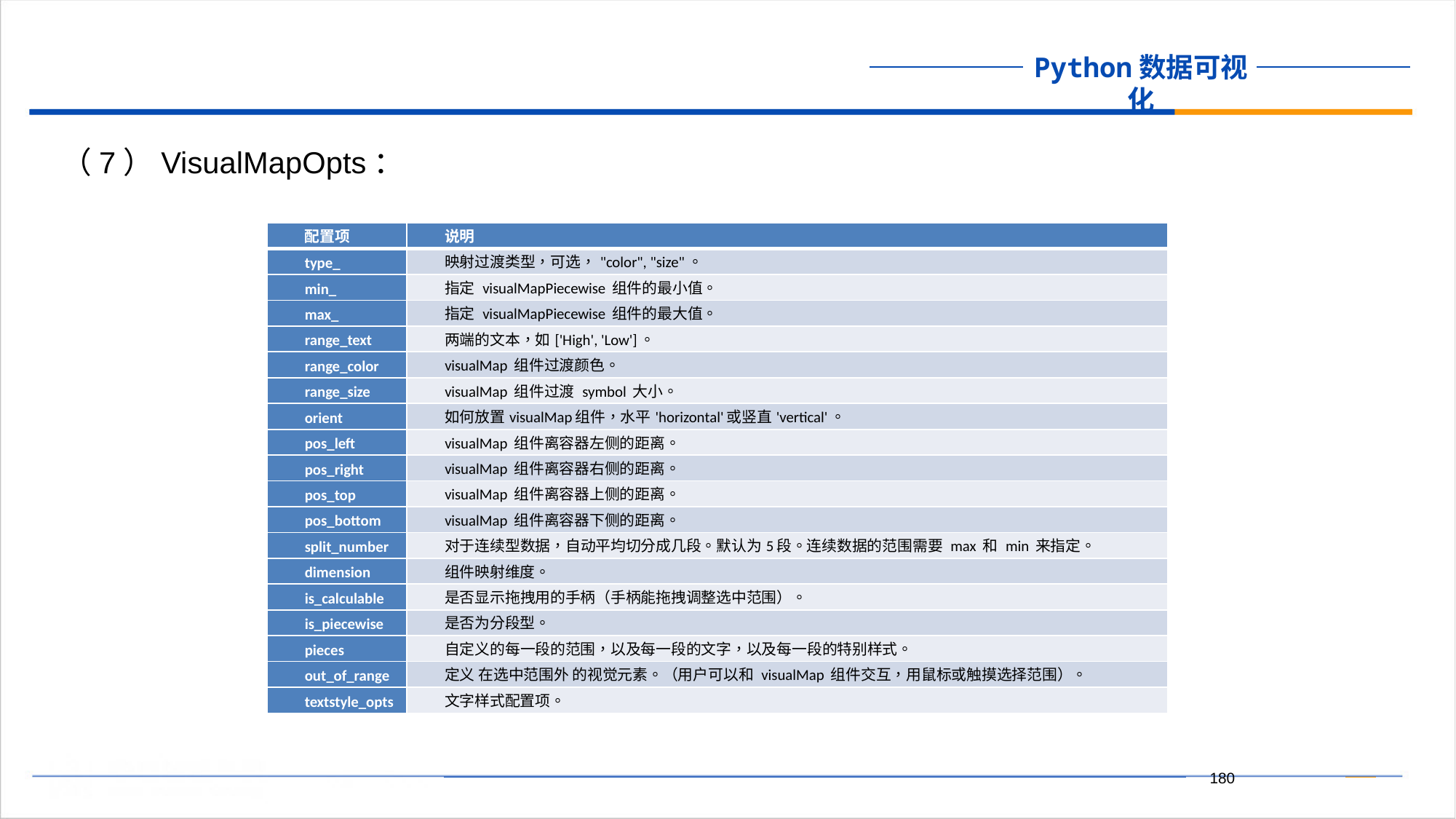

（7）VisualMapOpts：
| 配置项 | 说明 |
| --- | --- |
| type\_ | 映射过渡类型，可选，"color", "size"。 |
| min\_ | 指定 visualMapPiecewise 组件的最小值。 |
| max\_ | 指定 visualMapPiecewise 组件的最大值。 |
| range\_text | 两端的文本，如['High', 'Low']。 |
| range\_color | visualMap 组件过渡颜色。 |
| range\_size | visualMap 组件过渡 symbol 大小。 |
| orient | 如何放置visualMap组件，水平'horizontal'或竖直'vertical'。 |
| pos\_left | visualMap 组件离容器左侧的距离。 |
| pos\_right | visualMap 组件离容器右侧的距离。 |
| pos\_top | visualMap 组件离容器上侧的距离。 |
| pos\_bottom | visualMap 组件离容器下侧的距离。 |
| split\_number | 对于连续型数据，自动平均切分成几段。默认为5段。连续数据的范围需要 max 和 min 来指定。 |
| dimension | 组件映射维度。 |
| is\_calculable | 是否显示拖拽用的手柄（手柄能拖拽调整选中范围）。 |
| is\_piecewise | 是否为分段型。 |
| pieces | 自定义的每一段的范围，以及每一段的文字，以及每一段的特别样式。 |
| out\_of\_range | 定义 在选中范围外 的视觉元素。（用户可以和 visualMap 组件交互，用鼠标或触摸选择范围）。 |
| textstyle\_opts | 文字样式配置项。 |